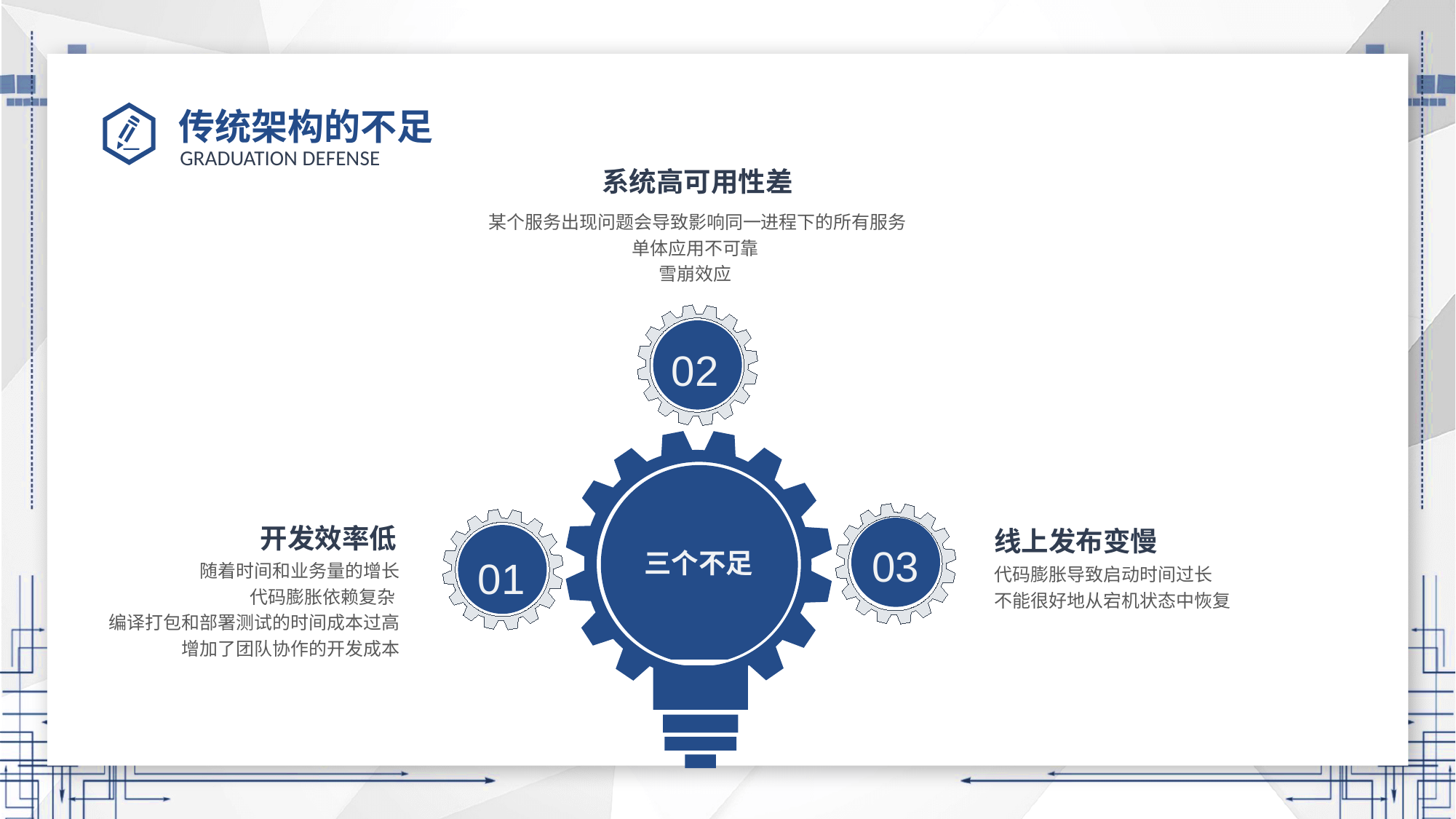

# 传统架构的不足
系统高可用性差
某个服务出现问题会导致影响同一进程下的所有服务
单体应用不可靠
雪崩效应

02

03
三个不足
01

开发效率低
线上发布变慢
随着时间和业务量的增长
代码膨胀依赖复杂
编译打包和部署测试的时间成本过高增加了团队协作的开发成本
代码膨胀导致启动时间过长
不能很好地从宕机状态中恢复